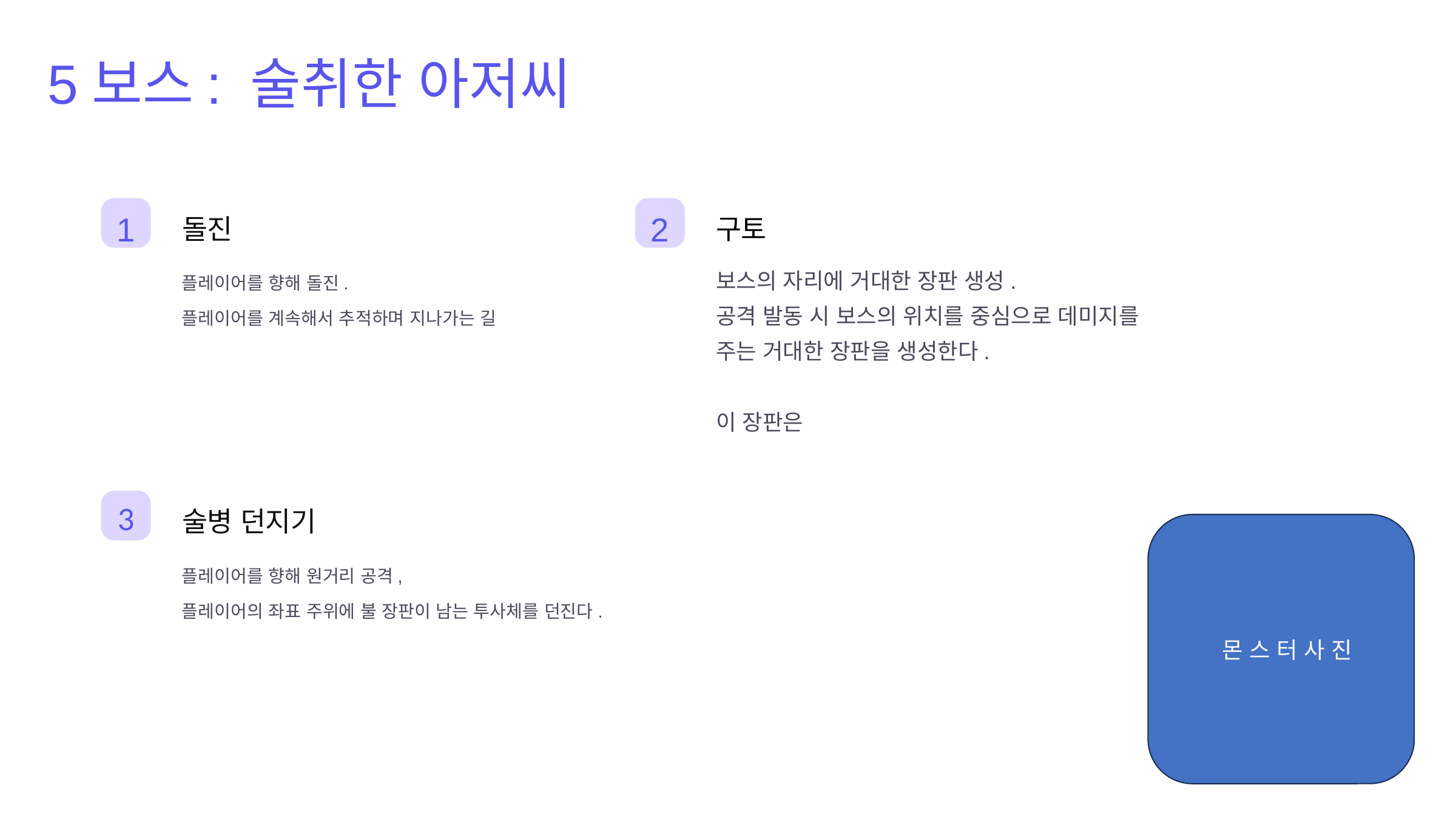

5보스: 술취한 아저씨

1
2
돌진
구토
플레이어를 향해 돌진.
플레이어를 계속해서 추적하며 지나가는 길

보스의 자리에 거대한 장판 생성.
공격 발동 시 보스의 위치를 중심으로 데미지를 주는 거대한 장판을 생성한다.

이 장판은

3
술병 던지기
 몬 스 터 사 진
플레이어를 향해 원거리 공격,
플레이어의 좌표 주위에 불 장판이 남는 투사체를 던진다.